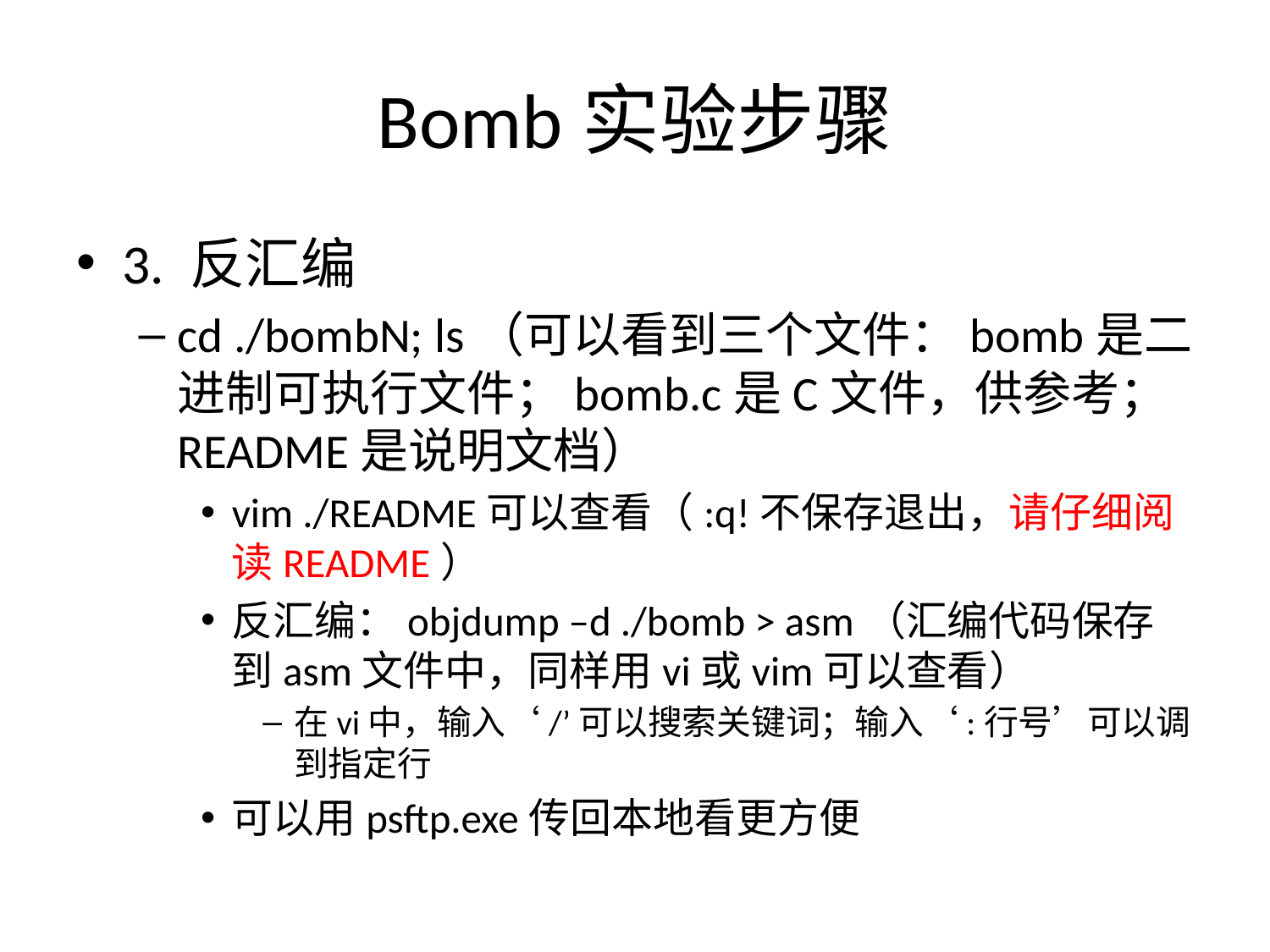

# Bomb实验步骤
3. 反汇编
cd ./bombN; ls（可以看到三个文件：bomb是二进制可执行文件；bomb.c是C文件，供参考；README是说明文档）
vim ./README可以查看（:q!不保存退出，请仔细阅读README）
反汇编：objdump –d ./bomb > asm（汇编代码保存到asm文件中，同样用vi或vim可以查看）
在vi中，输入‘/’可以搜索关键词；输入‘:行号’可以调到指定行
可以用psftp.exe传回本地看更方便